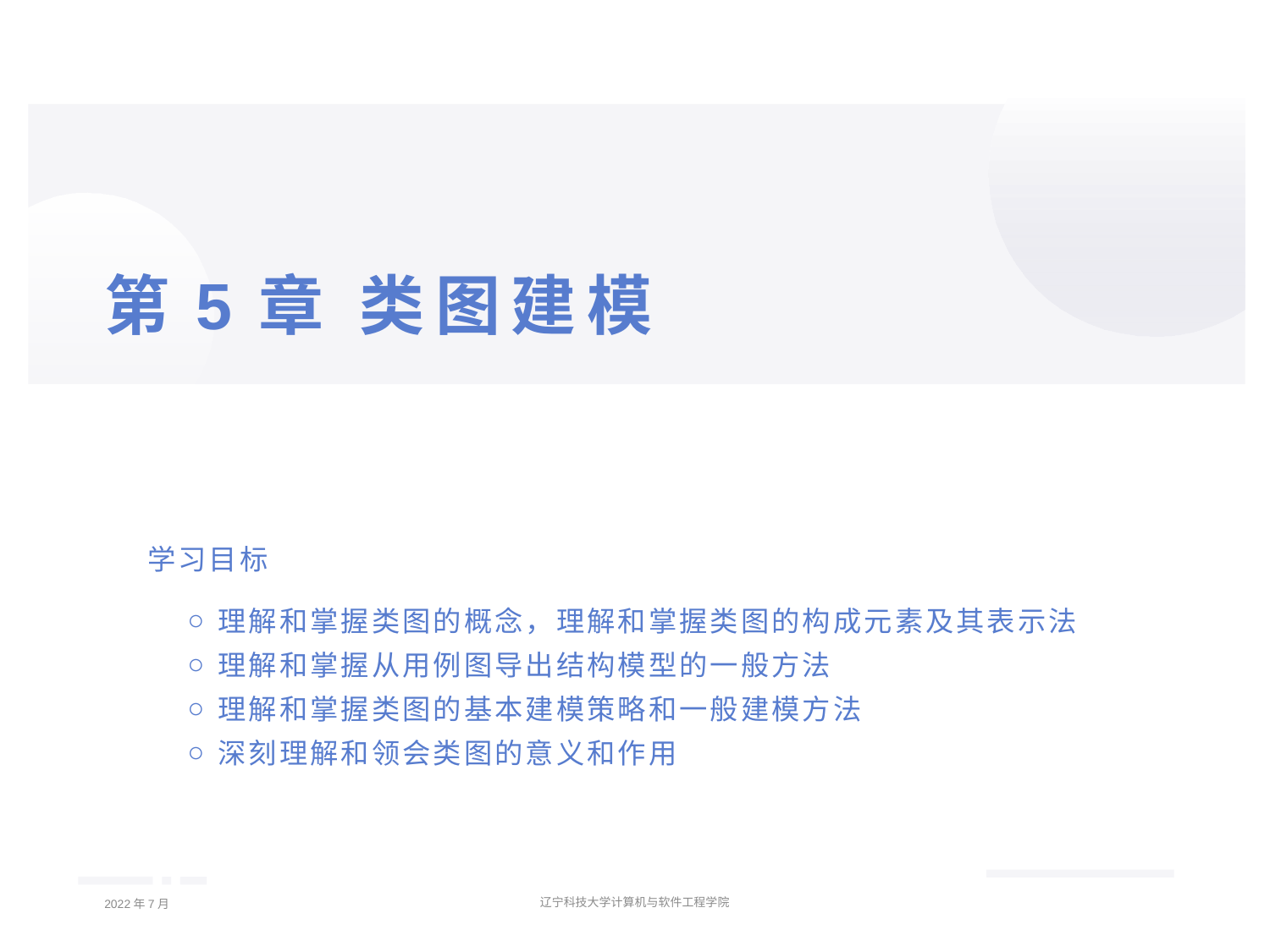

# 第5章 类图建模
学习目标
理解和掌握类图的概念，理解和掌握类图的构成元素及其表示法
理解和掌握从用例图导出结构模型的一般方法
理解和掌握类图的基本建模策略和一般建模方法
深刻理解和领会类图的意义和作用
2022年7月
辽宁科技大学计算机与软件工程学院
1